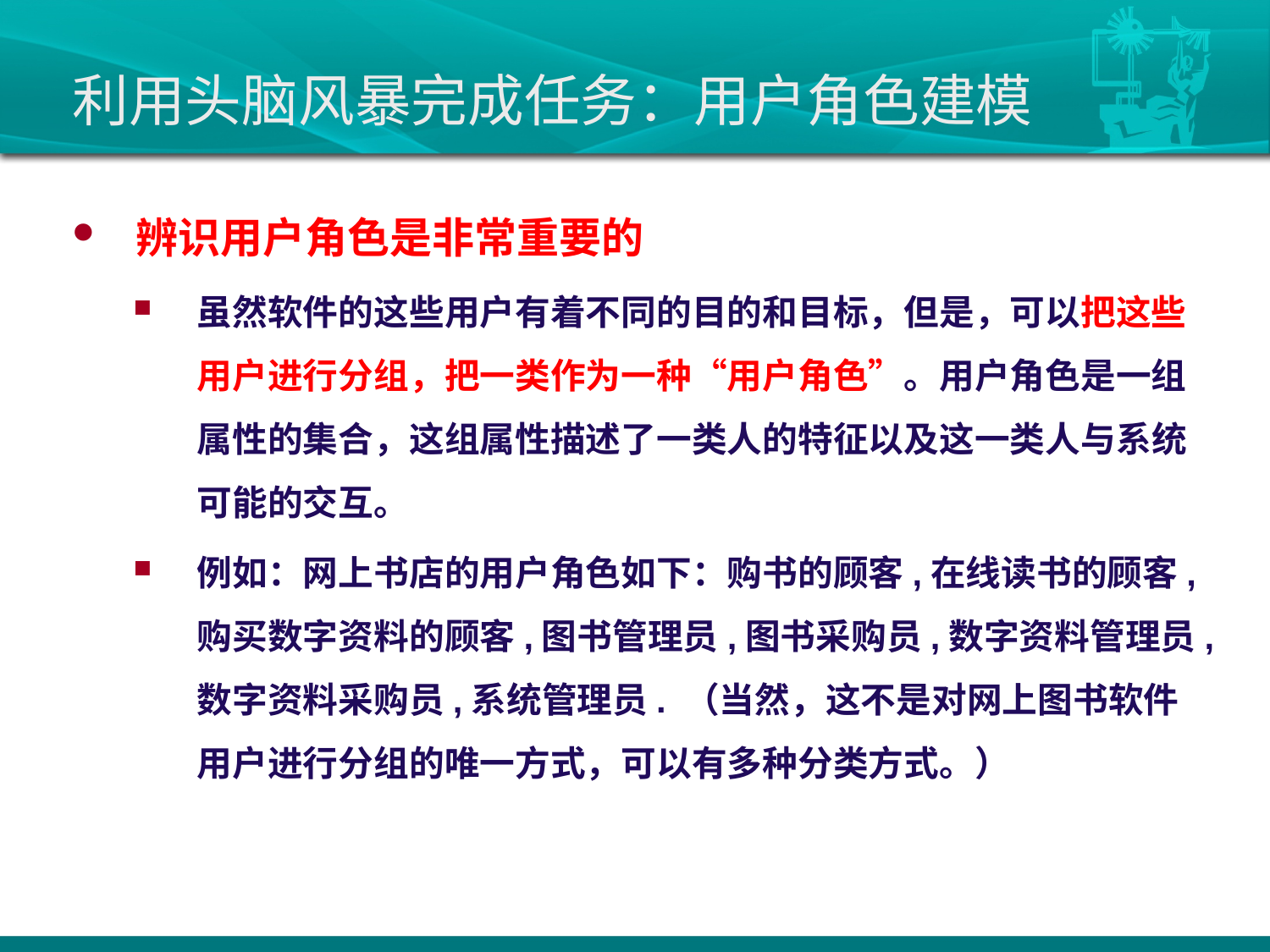

# 利用头脑风暴完成任务：用户角色建模
辨识用户角色是非常重要的
虽然软件的这些用户有着不同的目的和目标，但是，可以把这些用户进行分组，把一类作为一种“用户角色”。用户角色是一组属性的集合，这组属性描述了一类人的特征以及这一类人与系统可能的交互。
例如：网上书店的用户角色如下：购书的顾客,在线读书的顾客,购买数字资料的顾客,图书管理员,图书采购员,数字资料管理员,数字资料采购员,系统管理员. （当然，这不是对网上图书软件用户进行分组的唯一方式，可以有多种分类方式。）